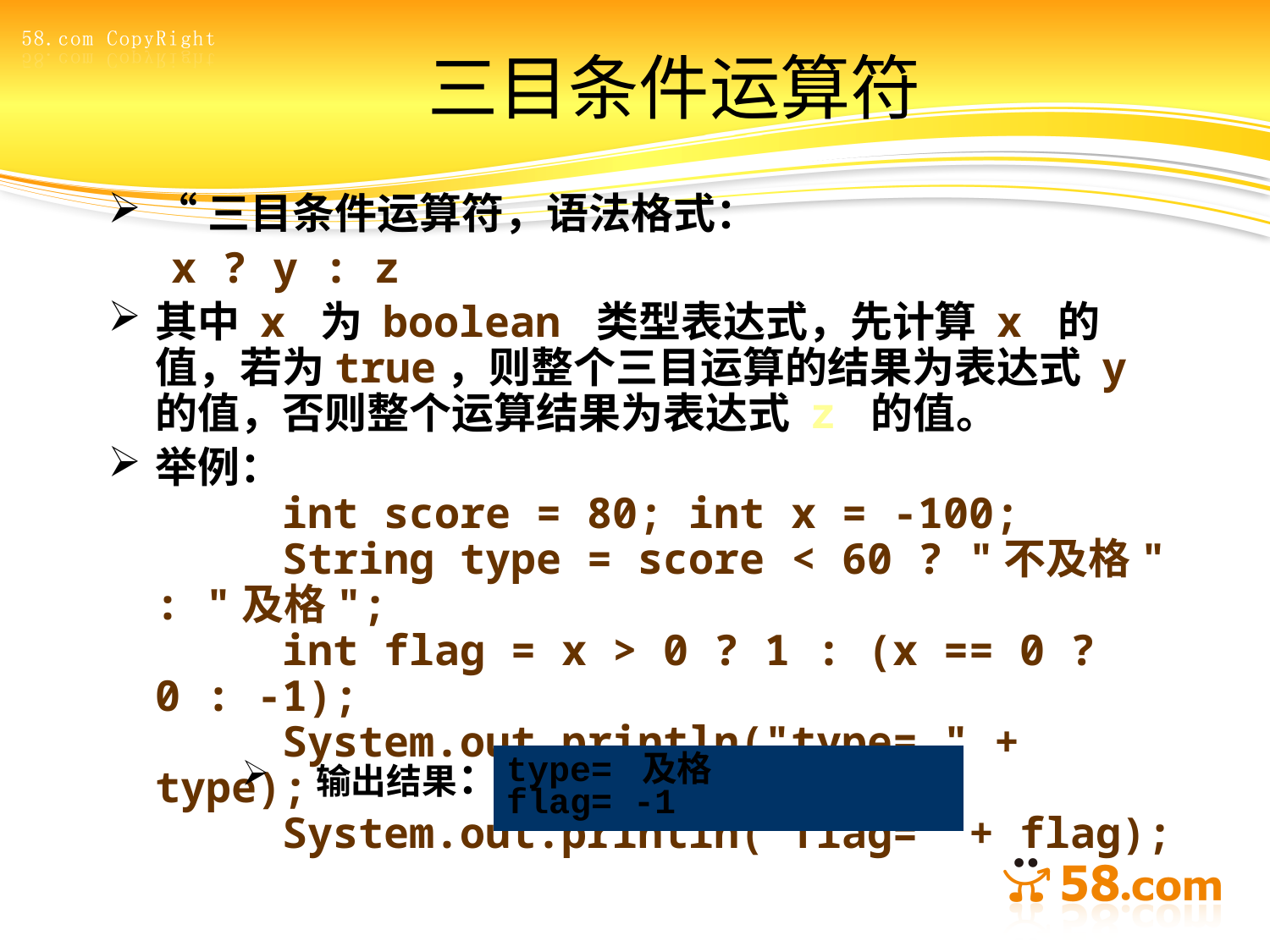

# 三目条件运算符
“三目条件运算符，语法格式：
x ? y : z
其中 x 为 boolean 类型表达式，先计算 x 的值，若为true，则整个三目运算的结果为表达式 y 的值，否则整个运算结果为表达式 z 的值。
举例：
		int score = 80; int x = -100;
		String type = score < 60 ? "不及格" : "及格";
		int flag = x > 0 ? 1 : (x == 0 ? 0 : -1);
		System.out.println("type= " + type);
		System.out.println("flag= "+ flag);
输出结果：
type= 及格
flag= -1